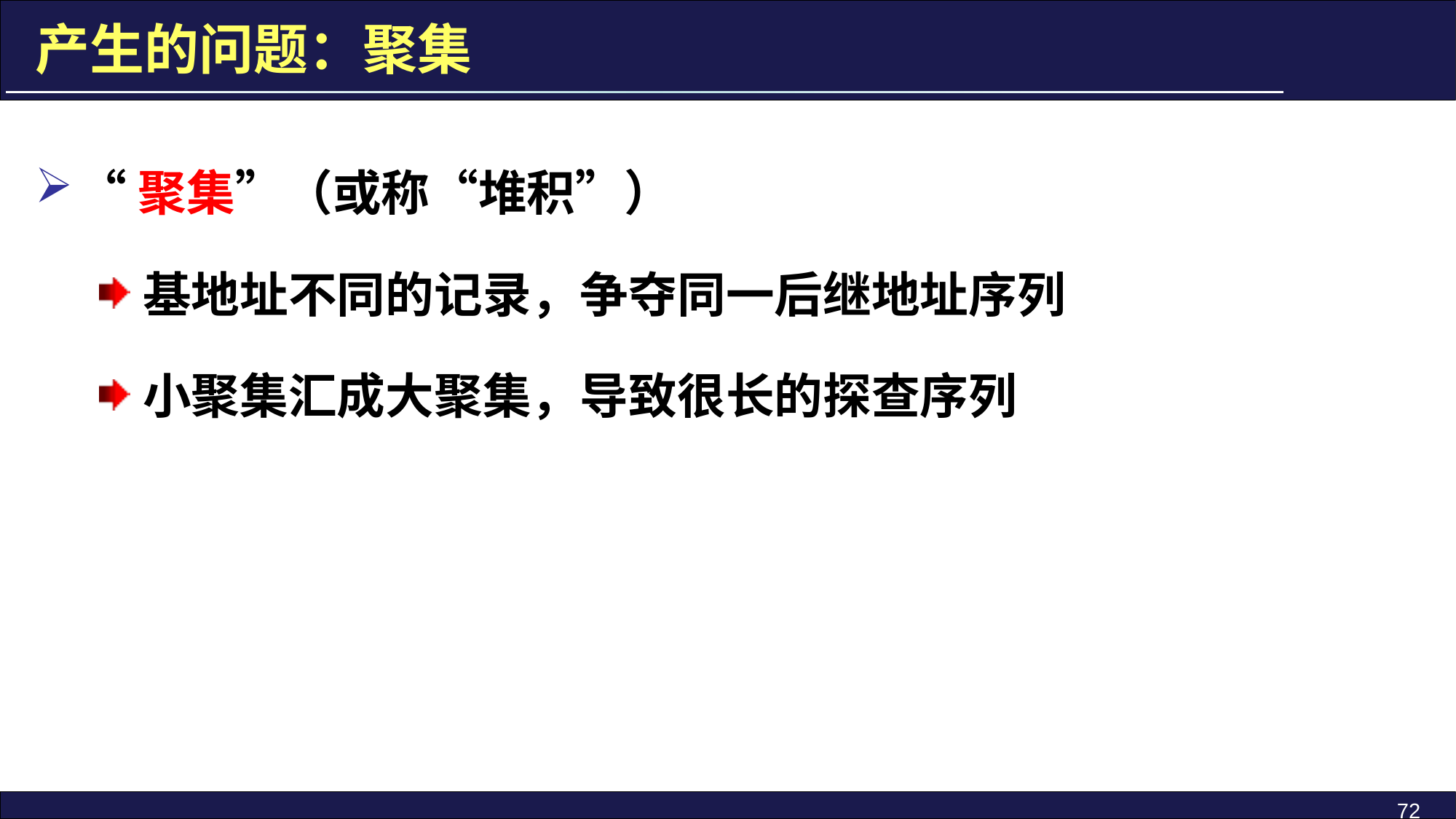

产生的问题：聚集
“聚集”（或称“堆积”）
基地址不同的记录，争夺同一后继地址序列
小聚集汇成大聚集，导致很长的探查序列
72